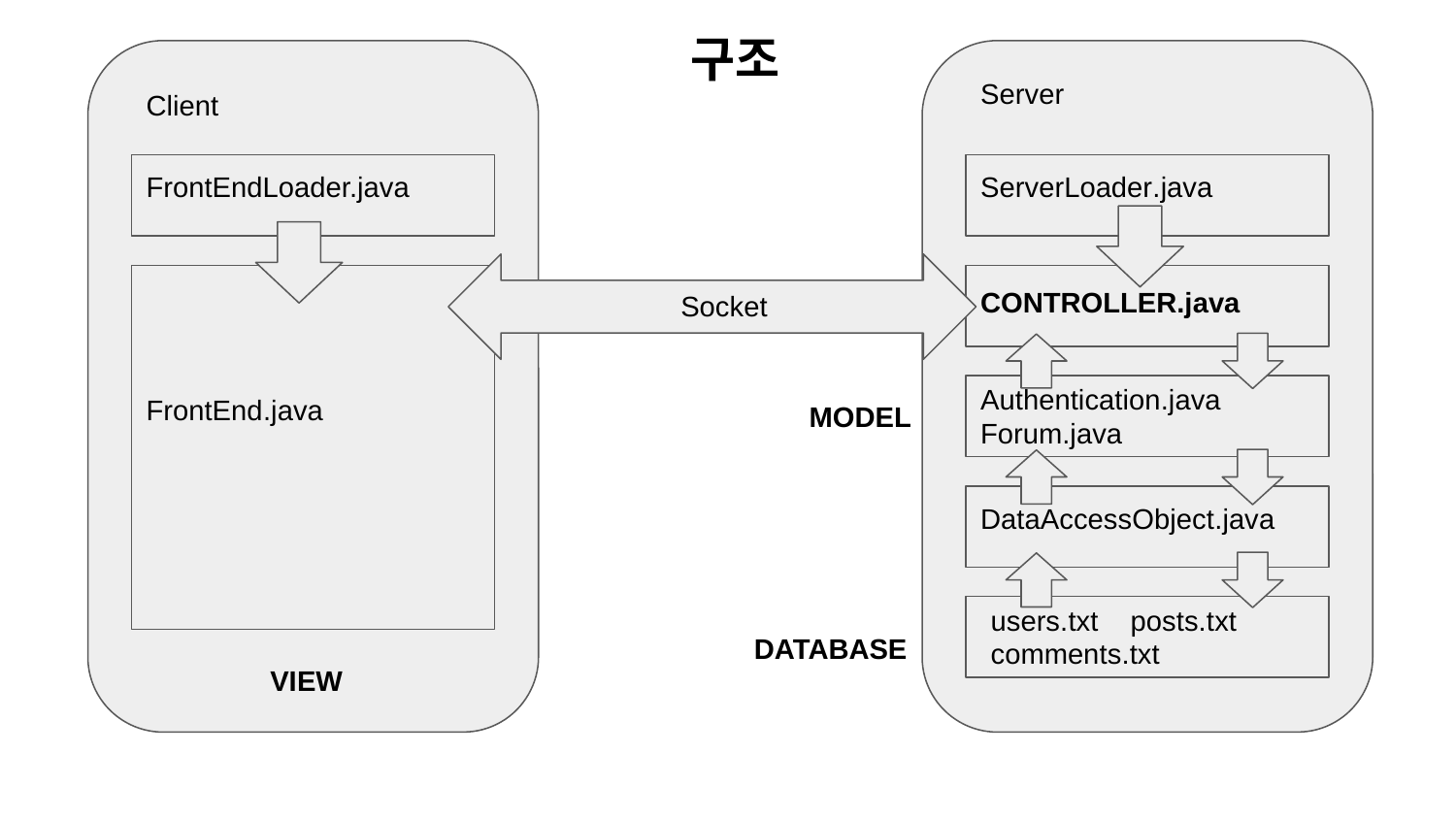

구조

Server
Client

FrontEndLoader.java
ServerLoader.java

CONTROLLER.java
Socket

Authentication.java Forum.java

FrontEnd.java
MODEL

DataAccessObject.java

users.txt    posts.txt comments.txt

DATABASE
VIEW